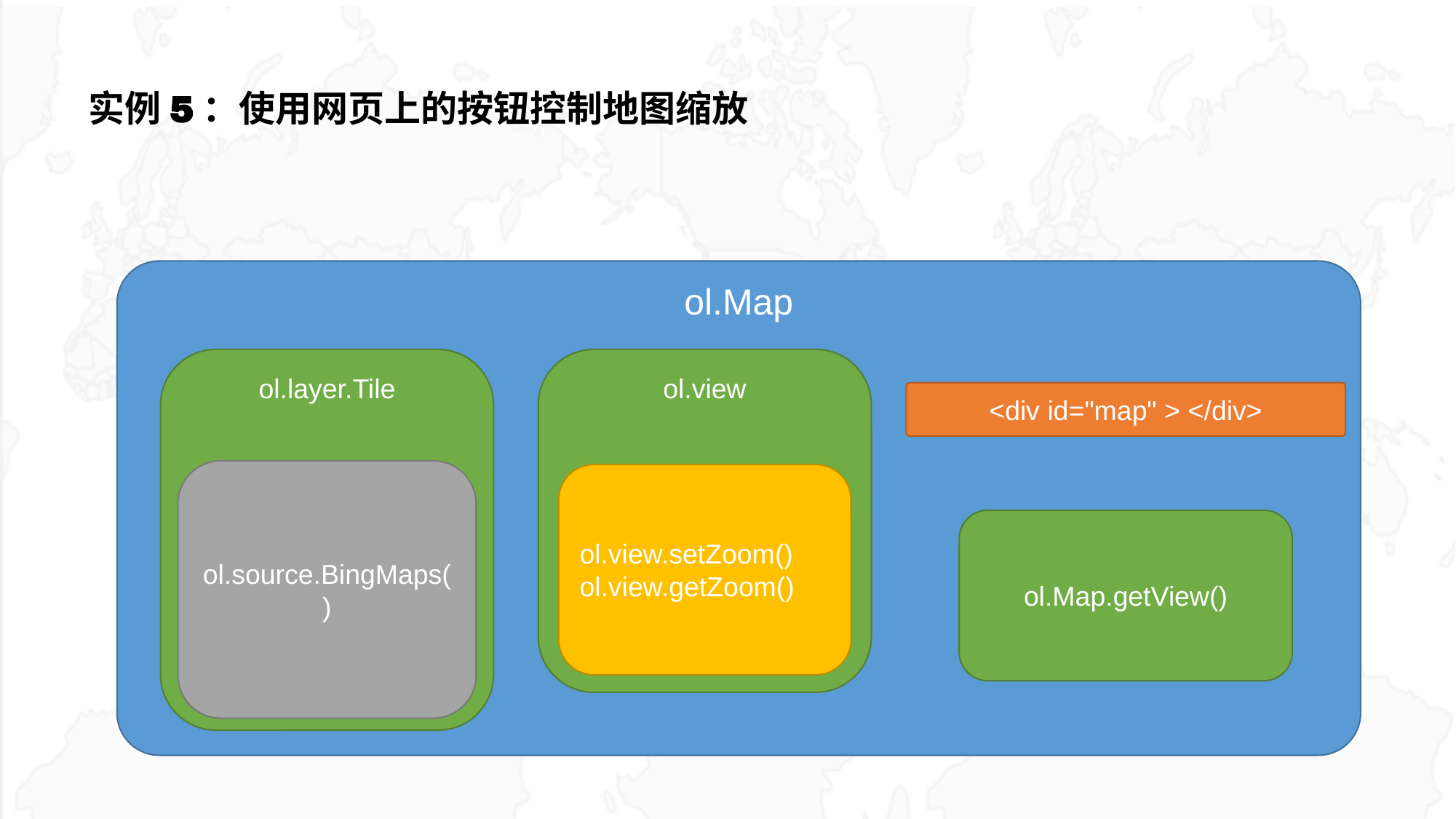

# 实例5：使用网页上的按钮控制地图缩放
ol.Map
ol.layer.Tile
ol.view
<div id="map" > </div>
ol.view.options
ol.source.BingMaps()
ol.view.setZoom()
ol.view.getZoom()
ol.Map.getView()